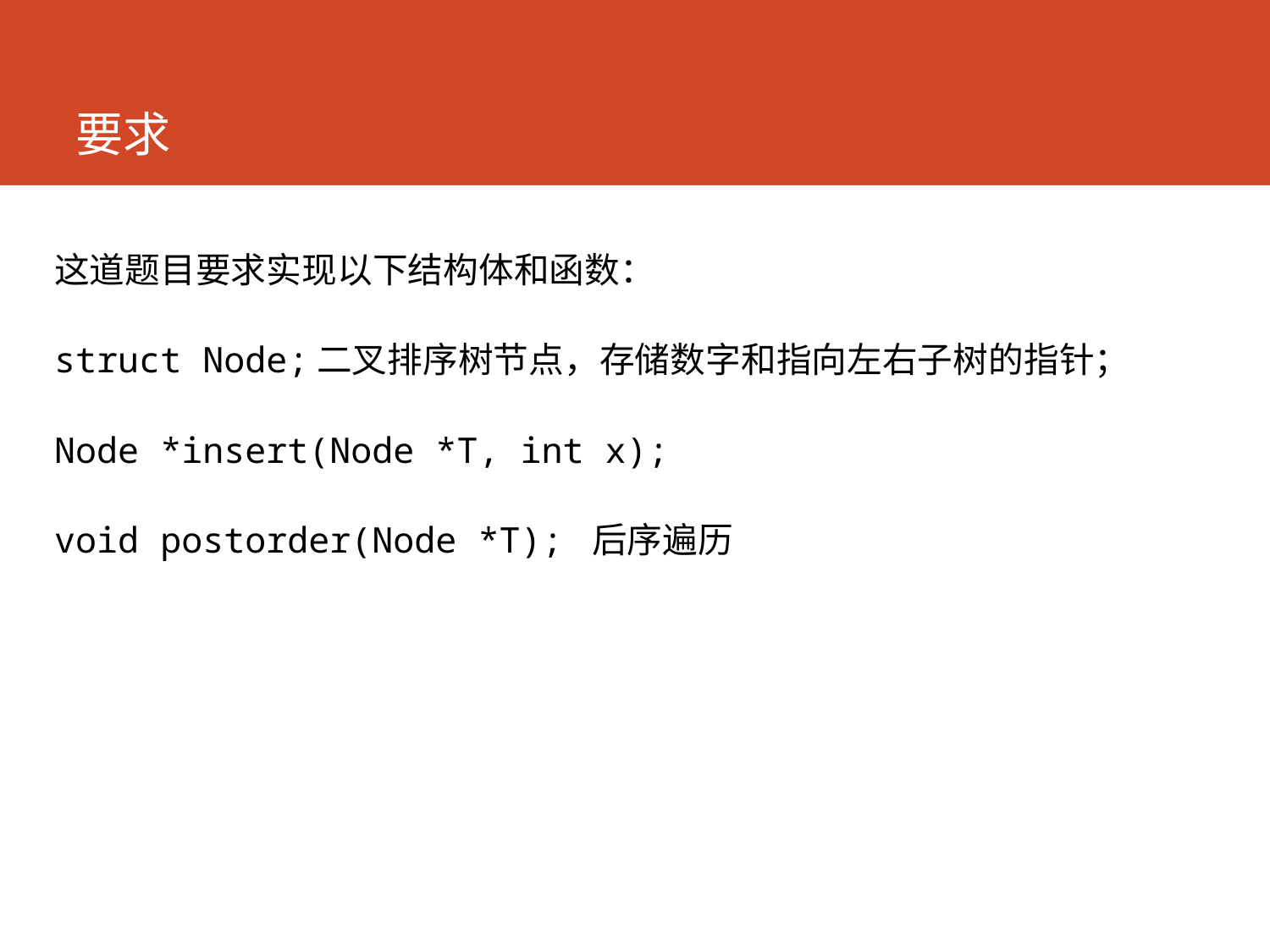

# 要求
这道题目要求实现以下结构体和函数：
struct Node;二叉排序树节点，存储数字和指向左右子树的指针；
Node *insert(Node *T, int x);
void postorder(Node *T); 后序遍历